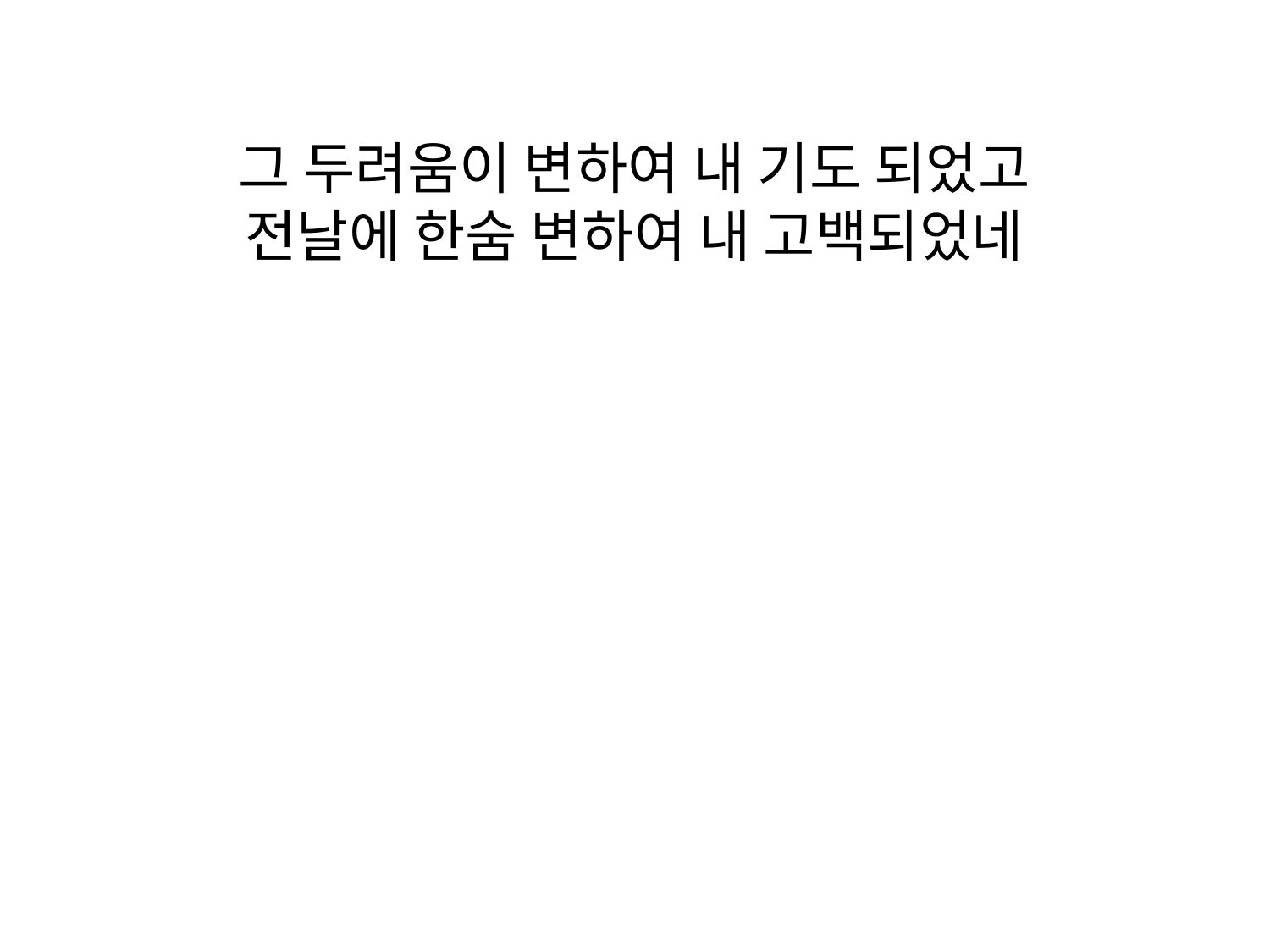

#
그 두려움이 변하여 내 기도 되었고
전날에 한숨 변하여 내 고백되었네